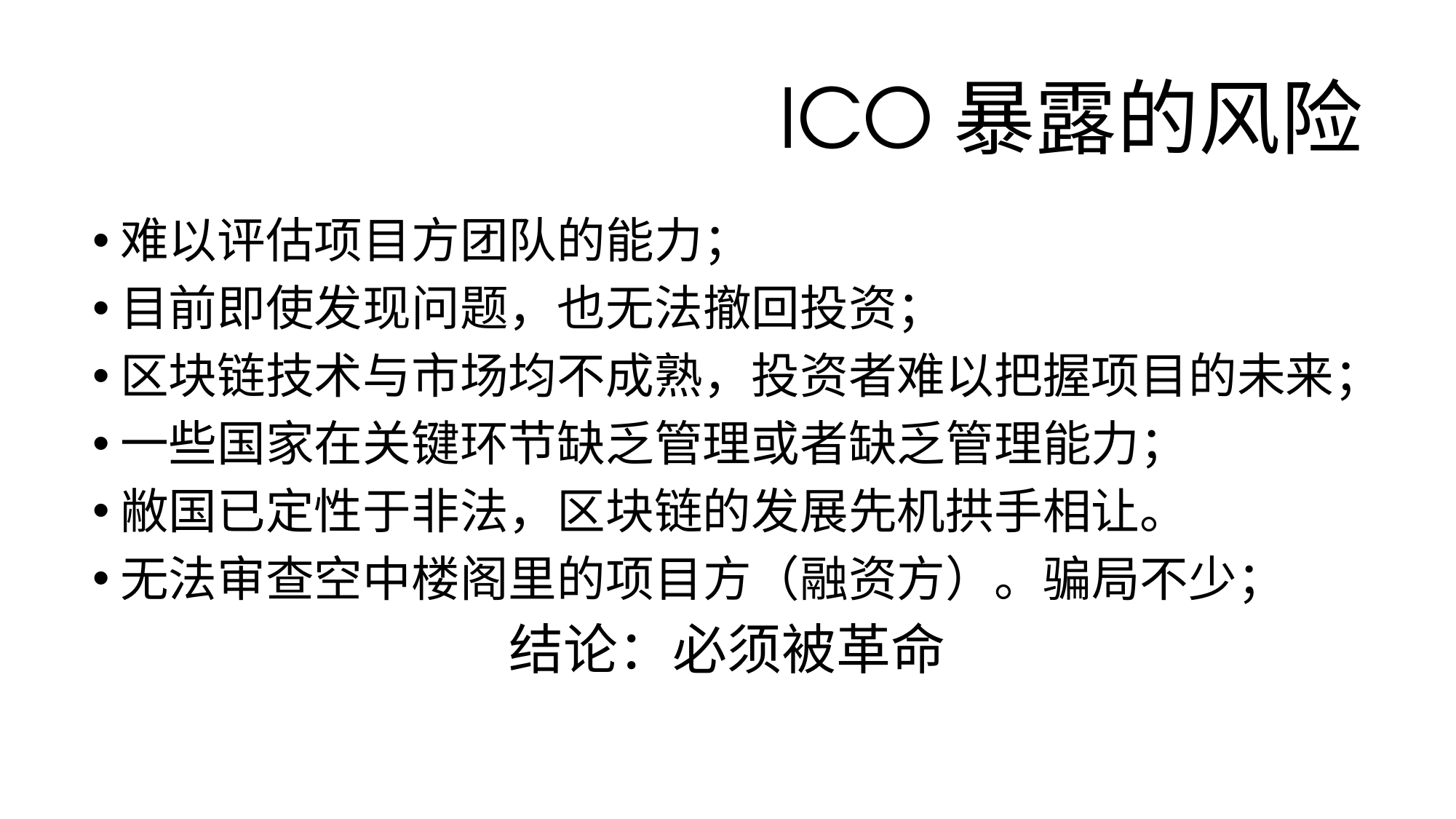

# ICO暴露的风险
难以评估项目方团队的能力；
目前即使发现问题，也无法撤回投资；
区块链技术与市场均不成熟，投资者难以把握项目的未来；
一些国家在关键环节缺乏管理或者缺乏管理能力；
敝国已定性于非法，区块链的发展先机拱手相让。
无法审查空中楼阁里的项目方（融资方）。骗局不少；
结论：必须被革命